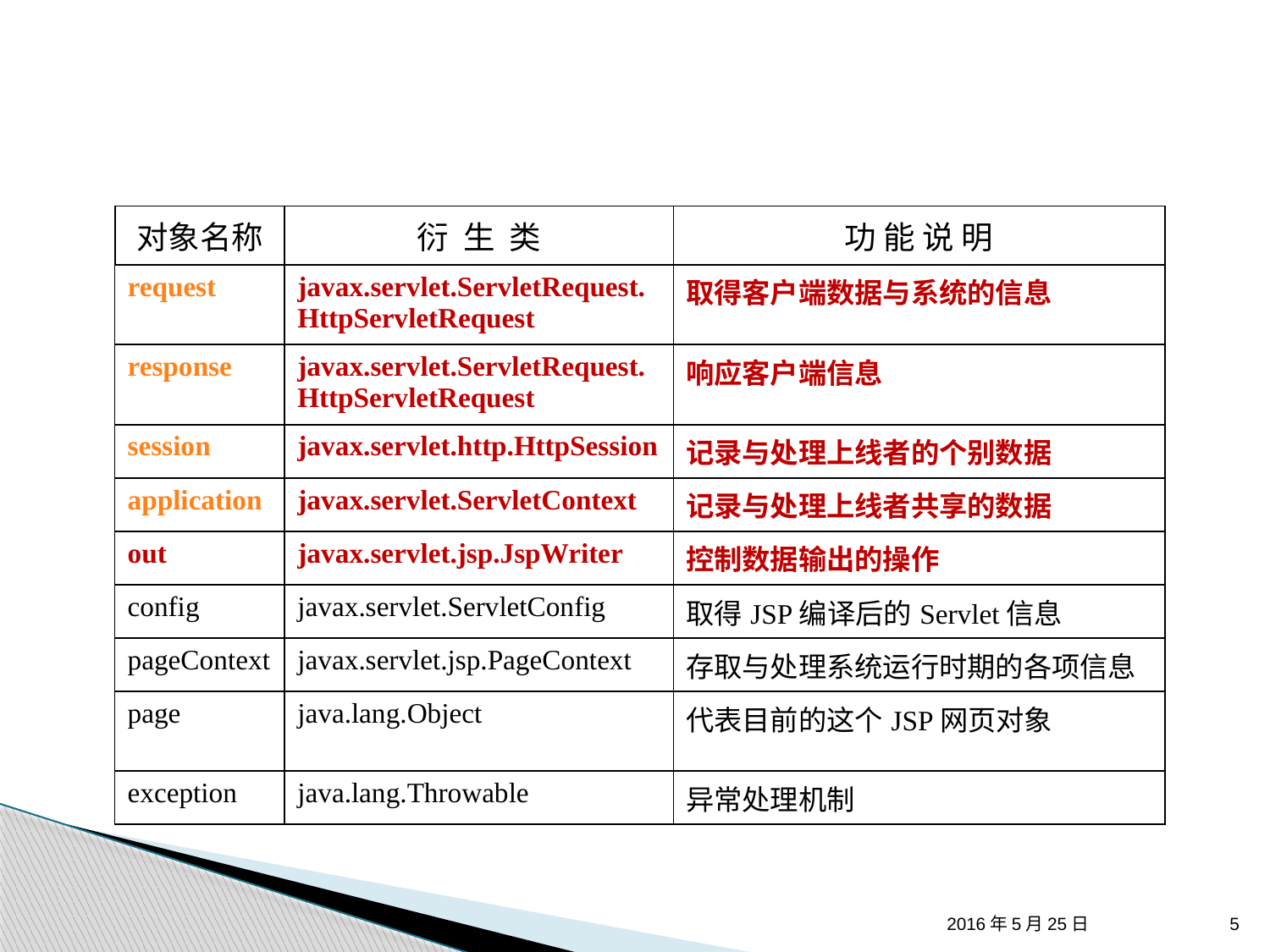

| 对象名称 | 衍 生 类 | 功 能 说 明 |
| --- | --- | --- |
| request | javax.servlet.ServletRequest. HttpServletRequest | 取得客户端数据与系统的信息 |
| response | javax.servlet.ServletRequest. HttpServletRequest | 响应客户端信息 |
| session | javax.servlet.http.HttpSession | 记录与处理上线者的个别数据 |
| application | javax.servlet.ServletContext | 记录与处理上线者共享的数据 |
| out | javax.servlet.jsp.JspWriter | 控制数据输出的操作 |
| config | javax.servlet.ServletConfig | 取得JSP编译后的Servlet信息 |
| pageContext | javax.servlet.jsp.PageContext | 存取与处理系统运行时期的各项信息 |
| page | java.lang.Object | 代表目前的这个JSP网页对象 |
| exception | java.lang.Throwable | 异常处理机制 |
2016年5月25日
5